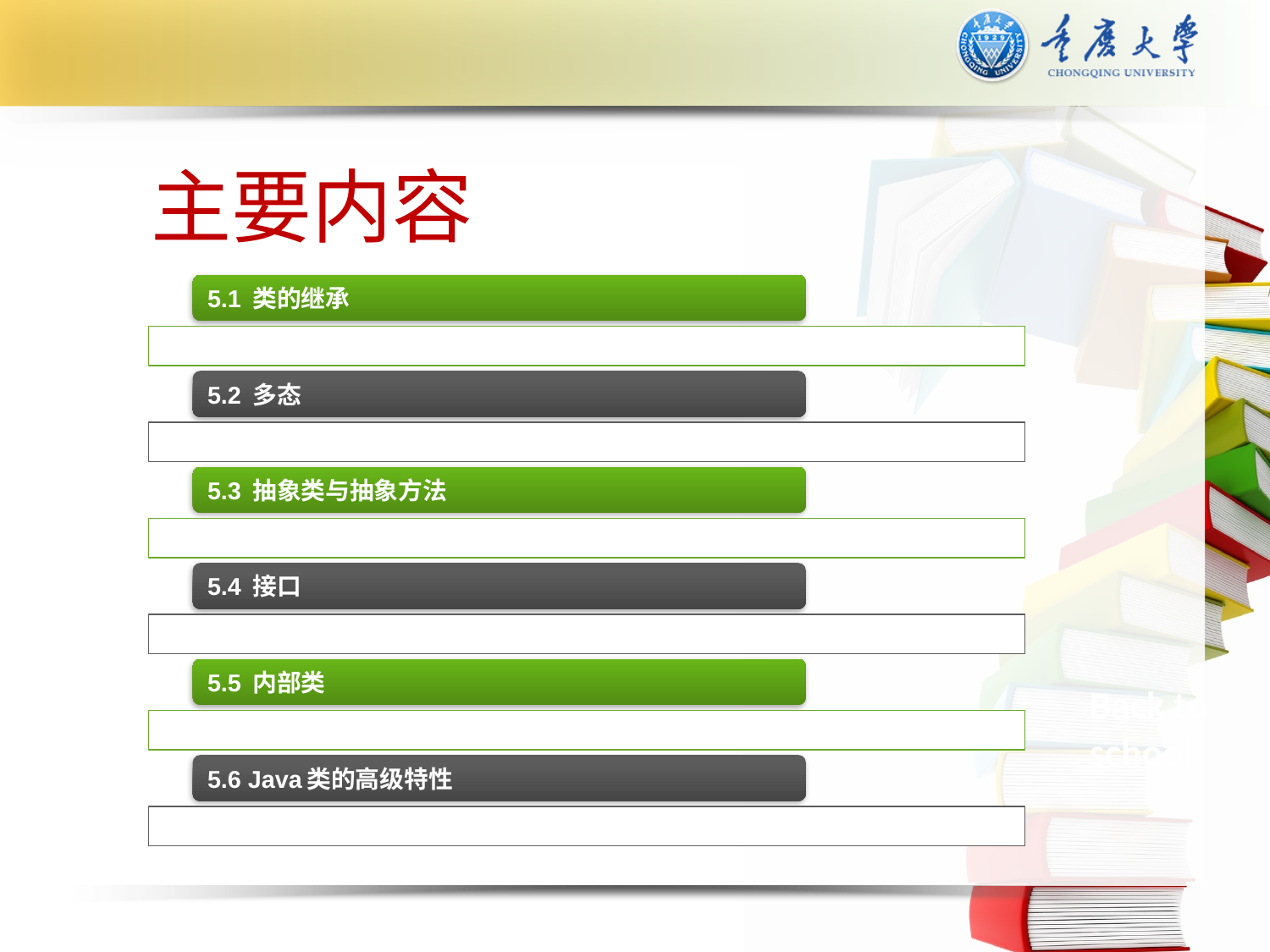

主要内容
5.2 多态
5.3 抽象类与抽象方法
5.4 接口
5.1 类的继承
5.6 Java类的高级特性
5.5 内部类
Back to
school